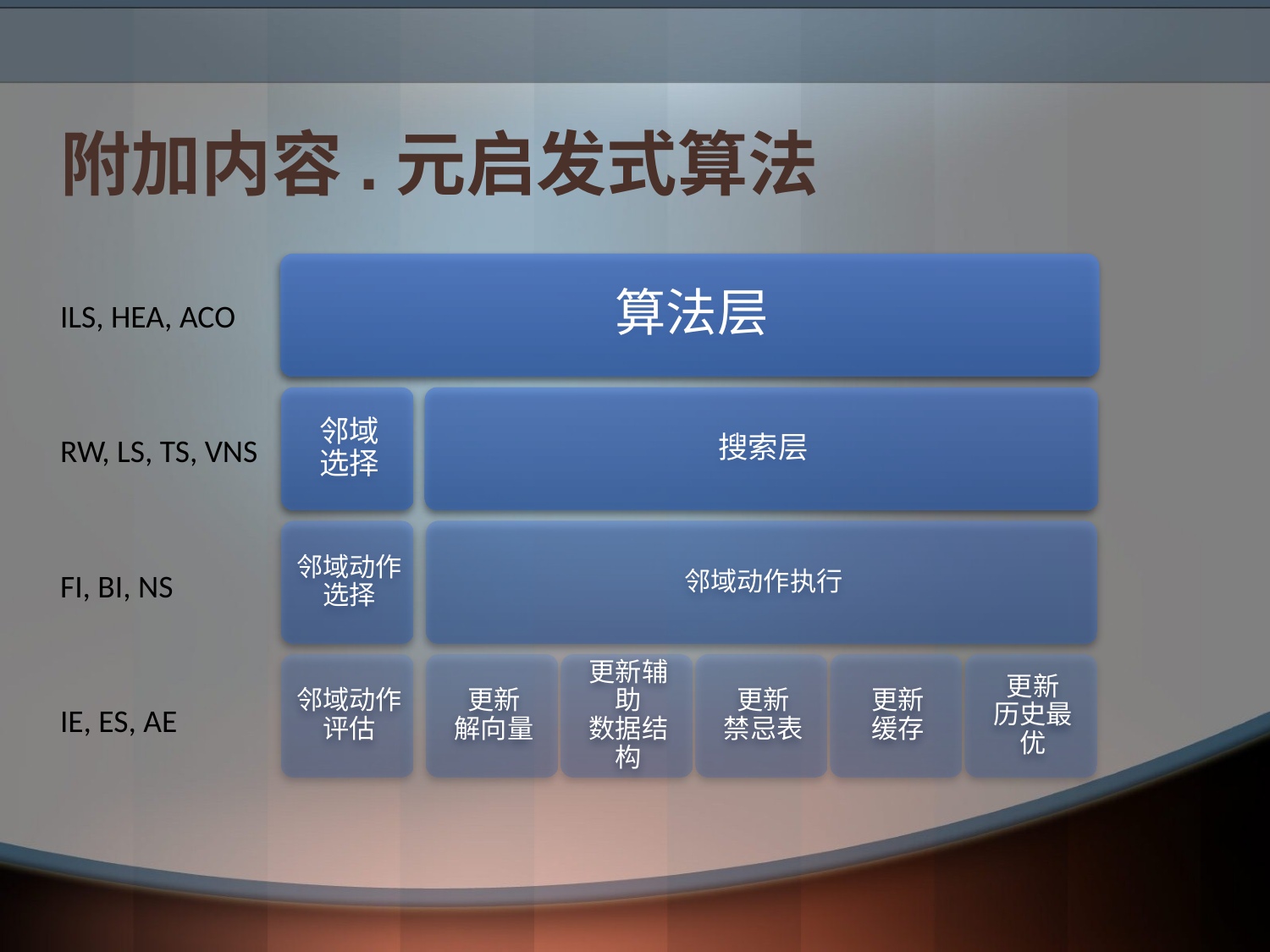

# 附加内容.元启发式算法
算法层
邻域
选择
邻域动作
选择
邻域动作
评估
搜索层
邻域动作执行
更新
解向量
更新辅助
数据结构
更新
禁忌表
更新
缓存
更新
历史最优
ILS, HEA, ACO
RW, LS, TS, VNS
FI, BI, NS
IE, ES, AE